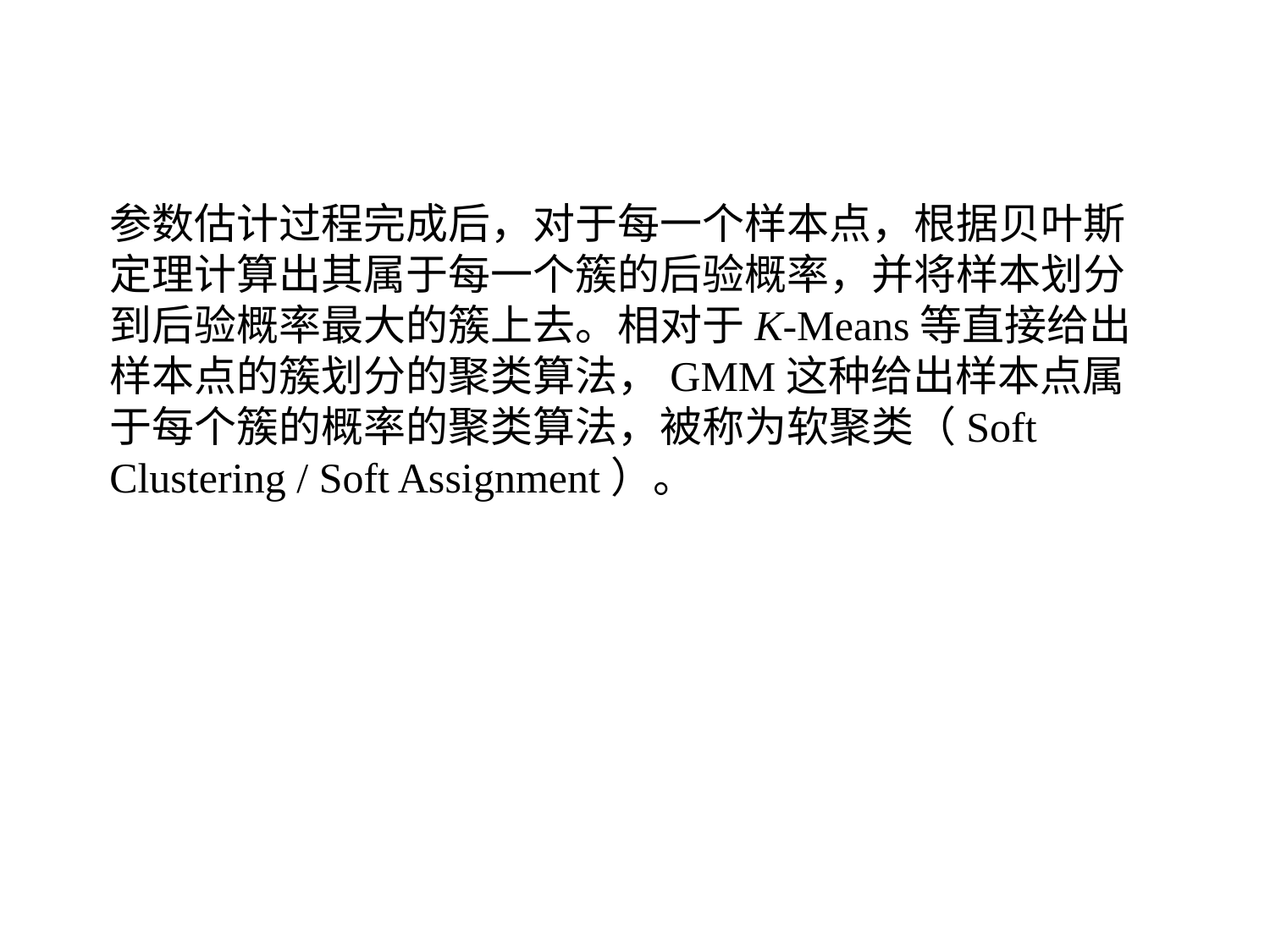

9.8.2 GMM 聚类算法
参数估计过程完成后，对于每一个样本点，根据贝叶斯定理计算出其属于每一个簇的后验概率，并将样本划分到后验概率最大的簇上去。相对于K-Means等直接给出样本点的簇划分的聚类算法，GMM这种给出样本点属于每个簇的概率的聚类算法，被称为软聚类（Soft Clustering / Soft Assignment）。